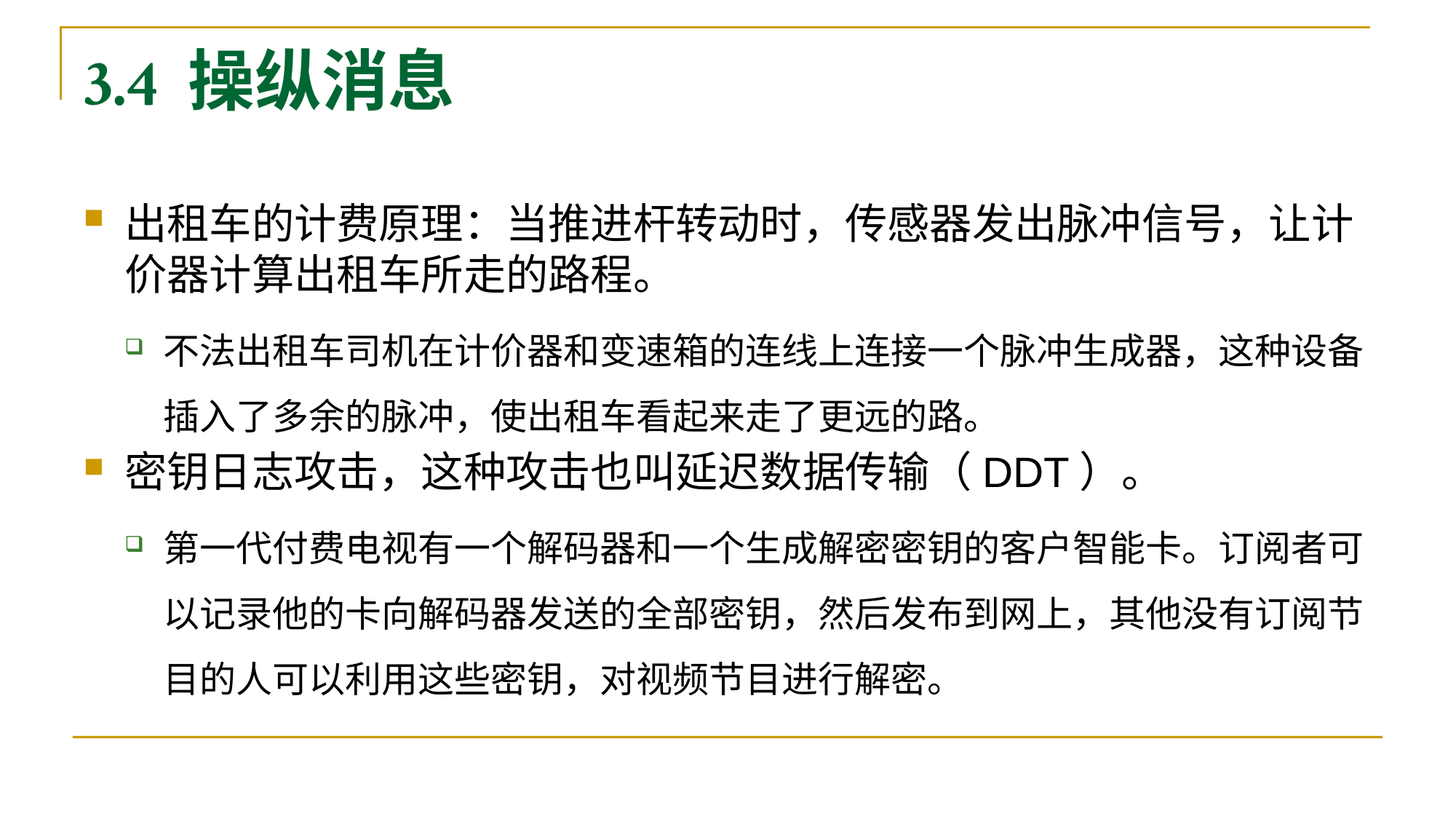

# 3.4 操纵消息
出租车的计费原理：当推进杆转动时，传感器发出脉冲信号，让计价器计算出租车所走的路程。
不法出租车司机在计价器和变速箱的连线上连接一个脉冲生成器，这种设备插入了多余的脉冲，使出租车看起来走了更远的路。
密钥日志攻击，这种攻击也叫延迟数据传输（DDT）。
第一代付费电视有一个解码器和一个生成解密密钥的客户智能卡。订阅者可以记录他的卡向解码器发送的全部密钥，然后发布到网上，其他没有订阅节目的人可以利用这些密钥，对视频节目进行解密。